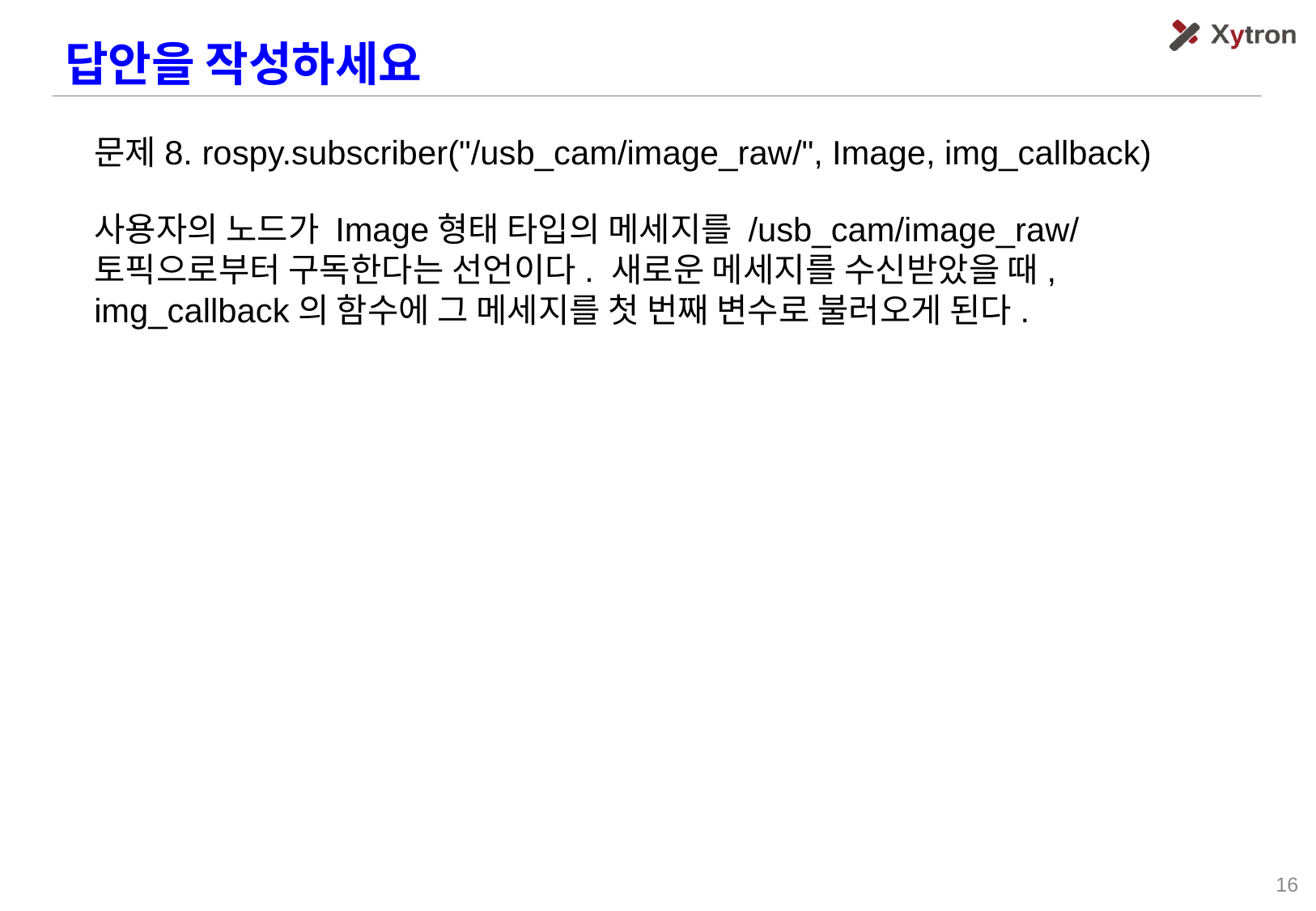

답안을 작성하세요
문제8. rospy.subscriber("/usb_cam/image_raw/", Image, img_callback)

사용자의 노드가 Image형태 타입의 메세지를 /usb_cam/image_raw/토픽으로부터 구독한다는 선언이다. 새로운 메세지를 수신받았을 때, img_callback의 함수에 그 메세지를 첫 번째 변수로 불러오게 된다.
16